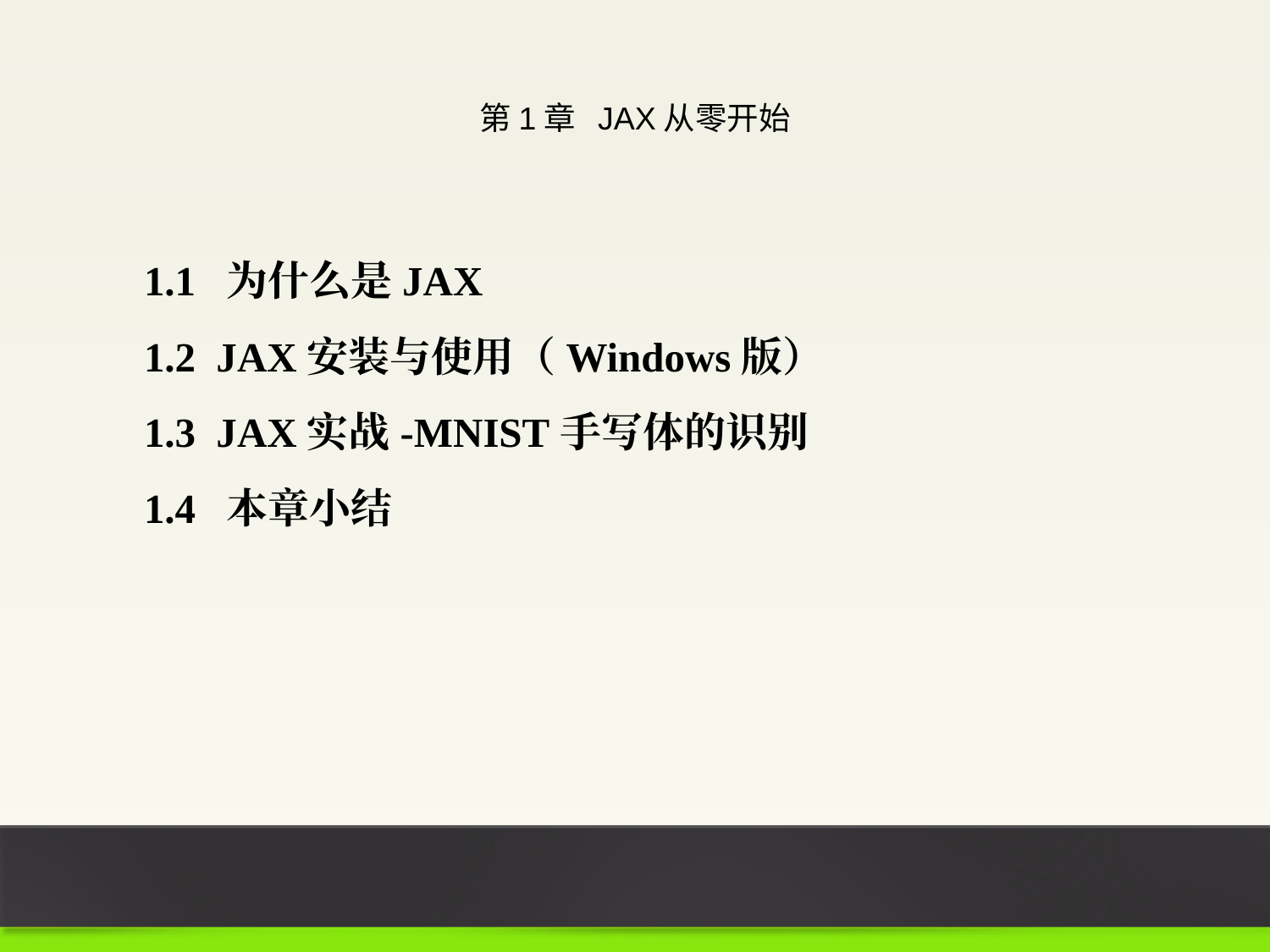

第1章  JAX从零开始
1.1  为什么是JAX
1.2  JAX安装与使用（Windows版）
1.3  JAX实战-MNIST手写体的识别
1.4  本章小结